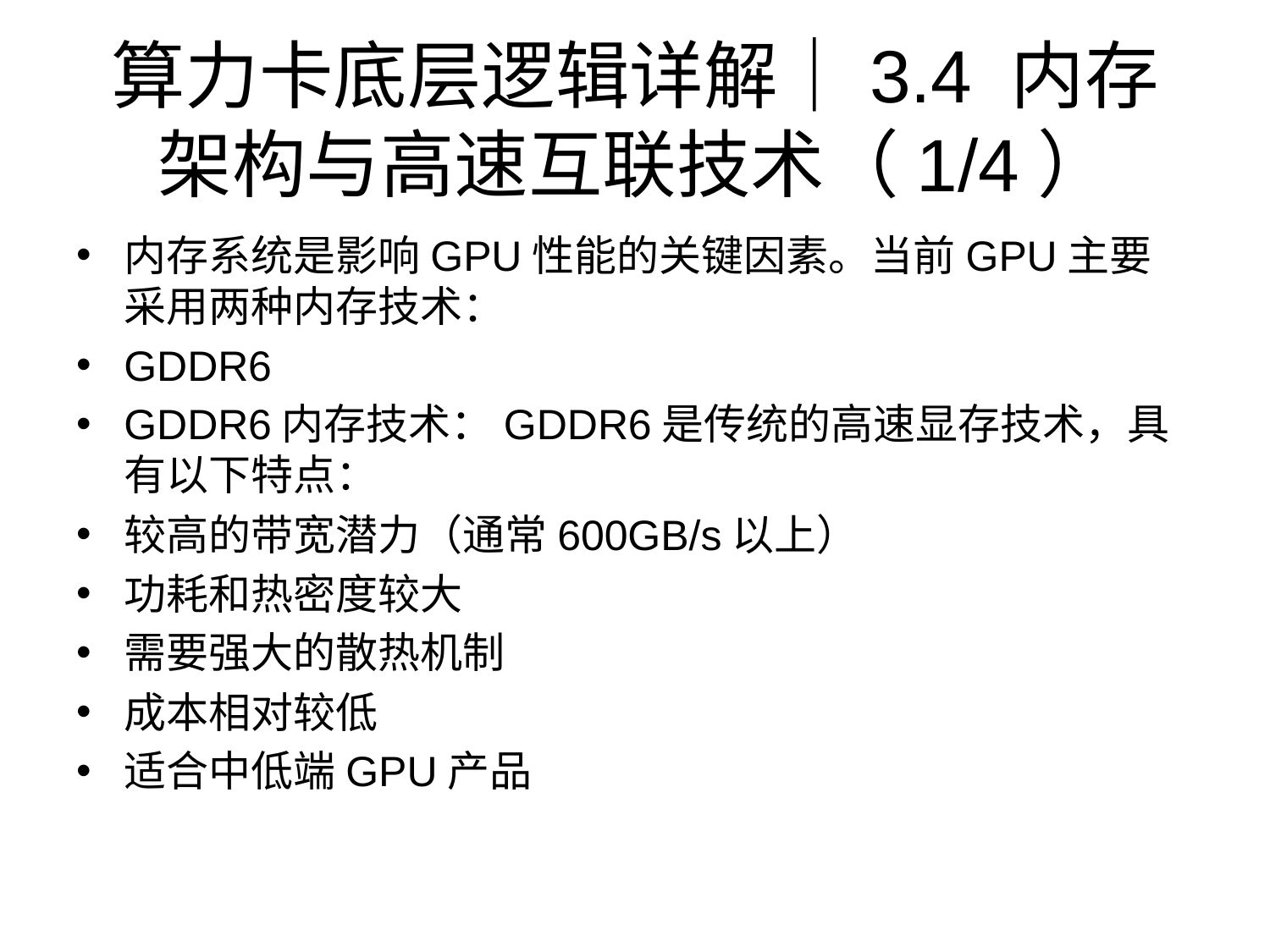

# 算力卡底层逻辑详解｜3.4 内存架构与高速互联技术（1/4）
内存系统是影响GPU性能的关键因素。当前GPU主要采用两种内存技术：
GDDR6
GDDR6内存技术：GDDR6是传统的高速显存技术，具有以下特点：
较高的带宽潜力（通常600GB/s以上）
功耗和热密度较大
需要强大的散热机制
成本相对较低
适合中低端GPU产品